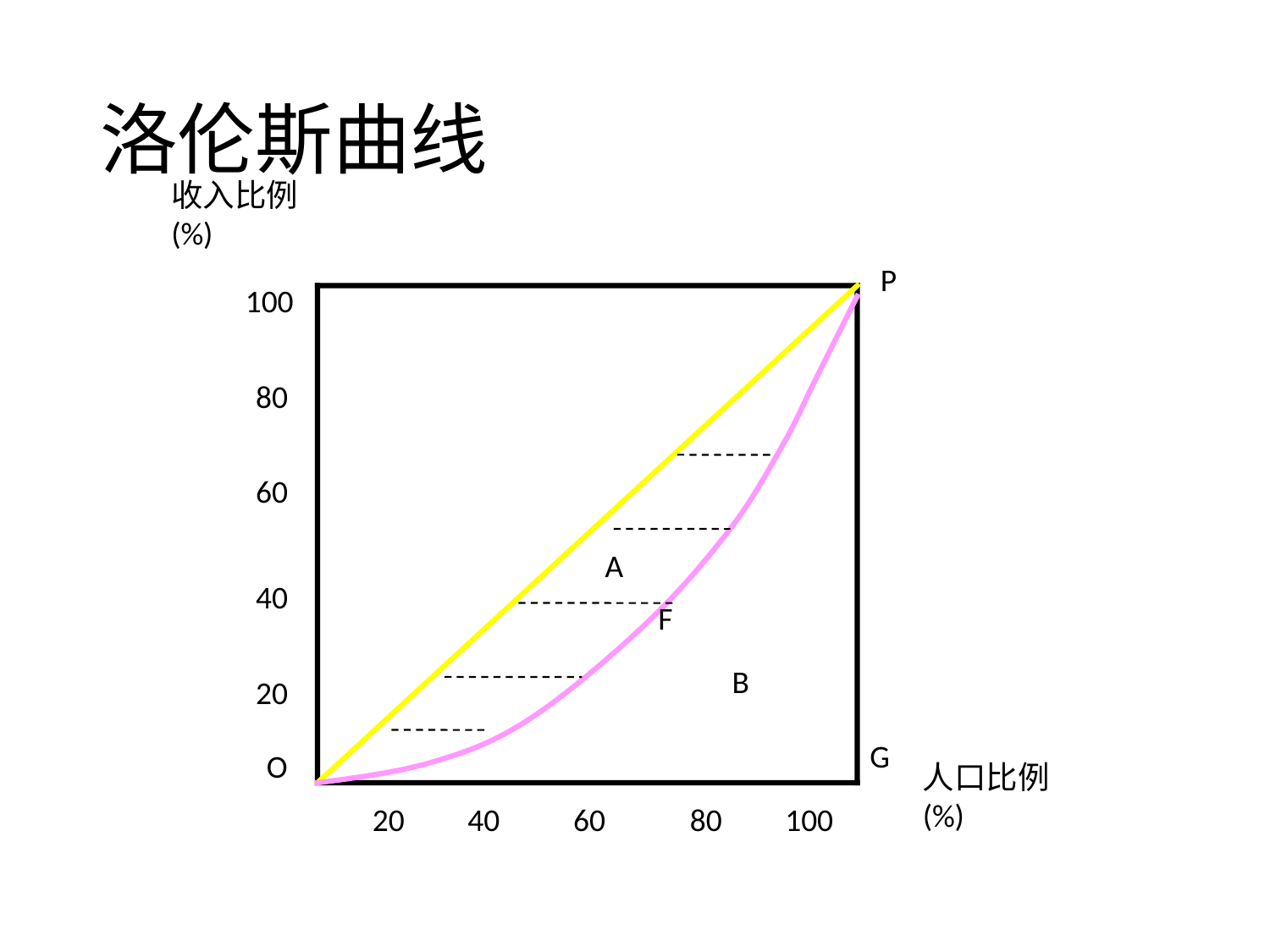

# 洛伦斯曲线
收入比例(%)

P

100

80

60

A
40
F

B
20

G
O
人口比例(%)

20
40
60
80
100